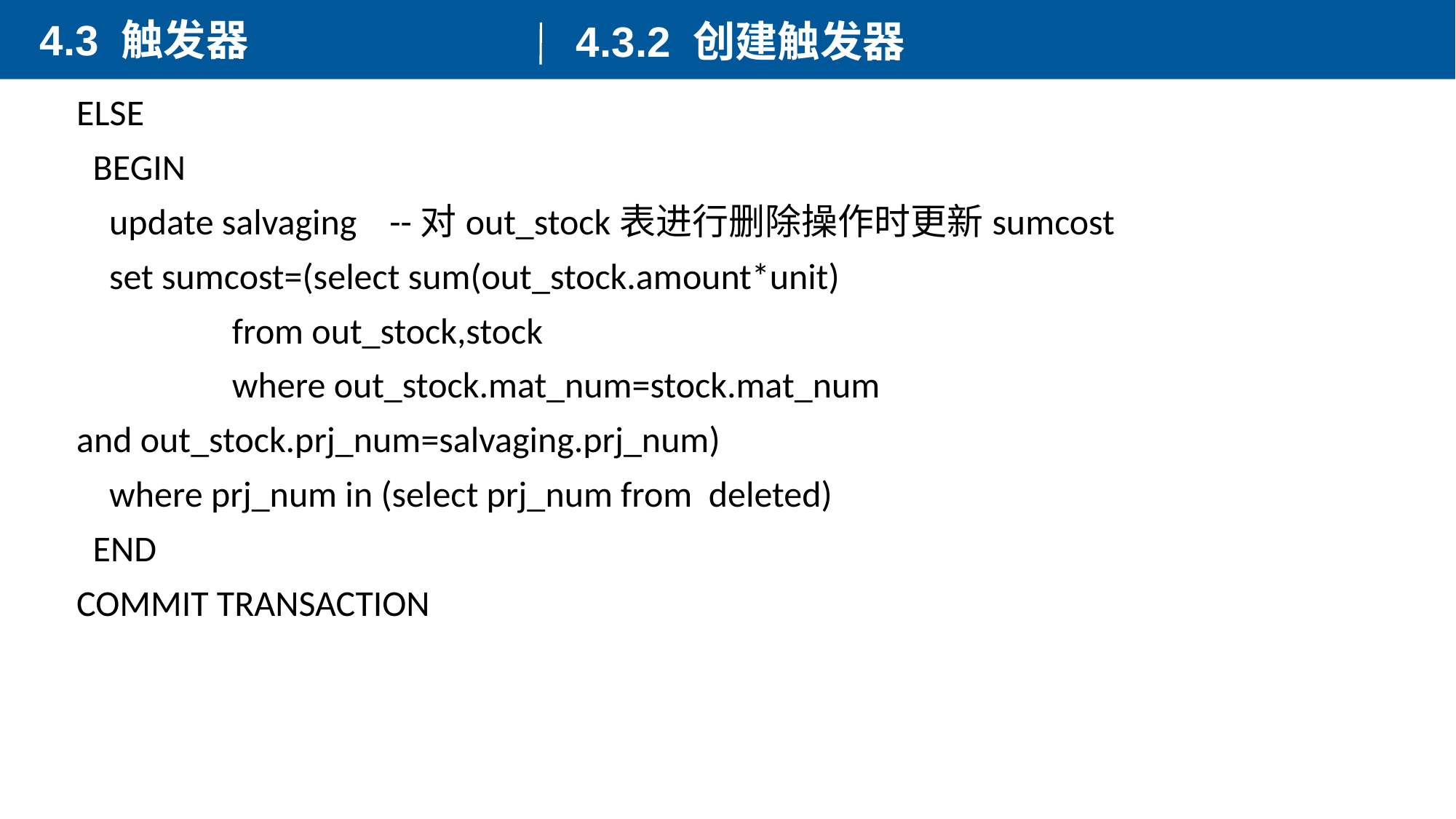

4.3 触发器
4.3.2 创建触发器
ELSE
  BEGIN
    update salvaging    --对out_stock表进行删除操作时更新sumcost
    set sumcost=(select sum(out_stock.amount*unit)
                   from out_stock,stock
                   where out_stock.mat_num=stock.mat_num
and out_stock.prj_num=salvaging.prj_num)
    where prj_num in (select prj_num from  deleted)
  END
COMMIT TRANSACTION